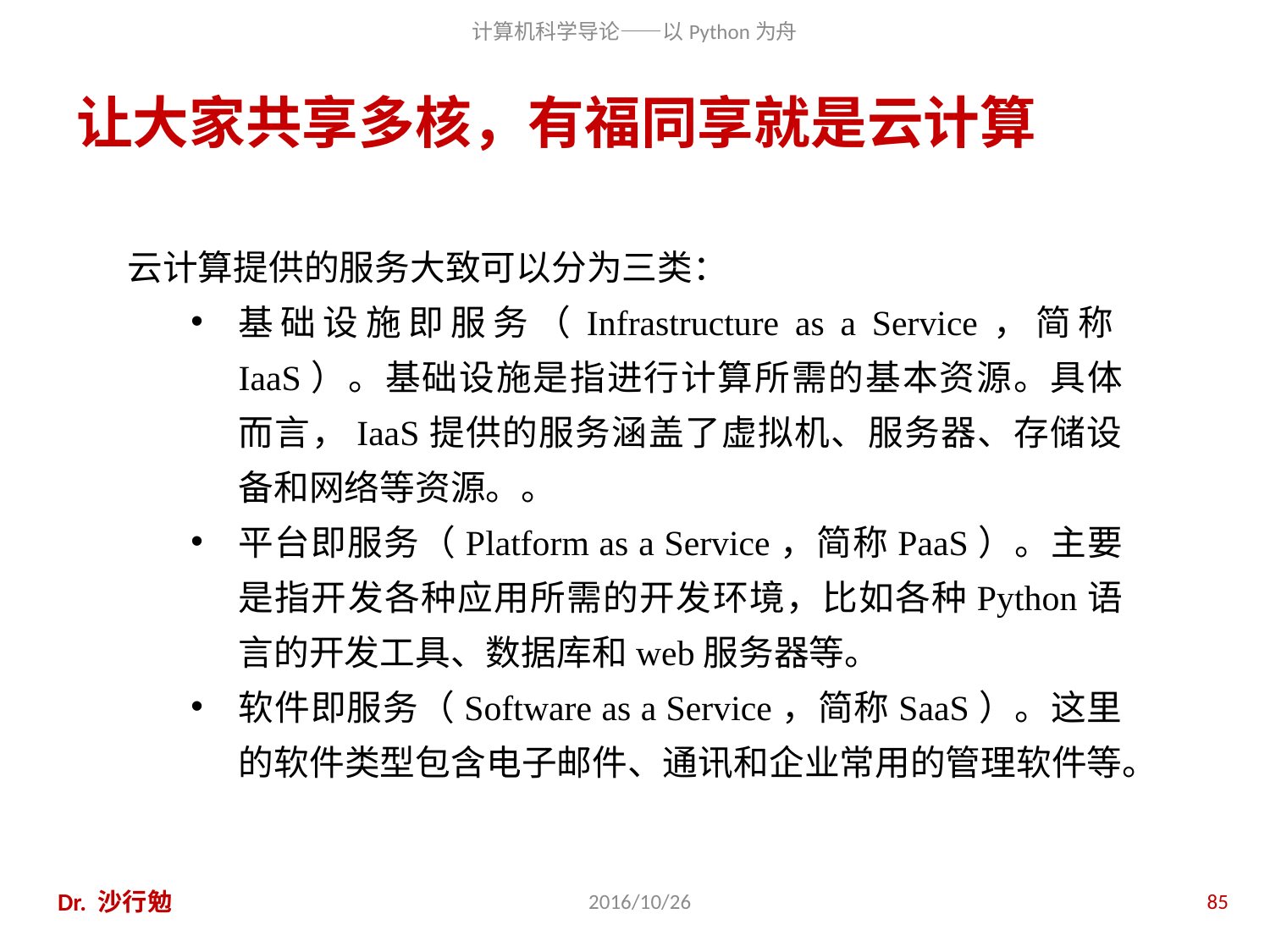

# 让大家共享多核，有福同享就是云计算
云计算提供的服务大致可以分为三类：
基础设施即服务（Infrastructure as a Service，简称IaaS）。基础设施是指进行计算所需的基本资源。具体而言，IaaS提供的服务涵盖了虚拟机、服务器、存储设备和网络等资源。。
平台即服务（Platform as a Service，简称PaaS）。主要是指开发各种应用所需的开发环境，比如各种Python语言的开发工具、数据库和web服务器等。
软件即服务（Software as a Service，简称SaaS）。这里的软件类型包含电子邮件、通讯和企业常用的管理软件等。
Dr. 沙行勉
2016/10/26
85